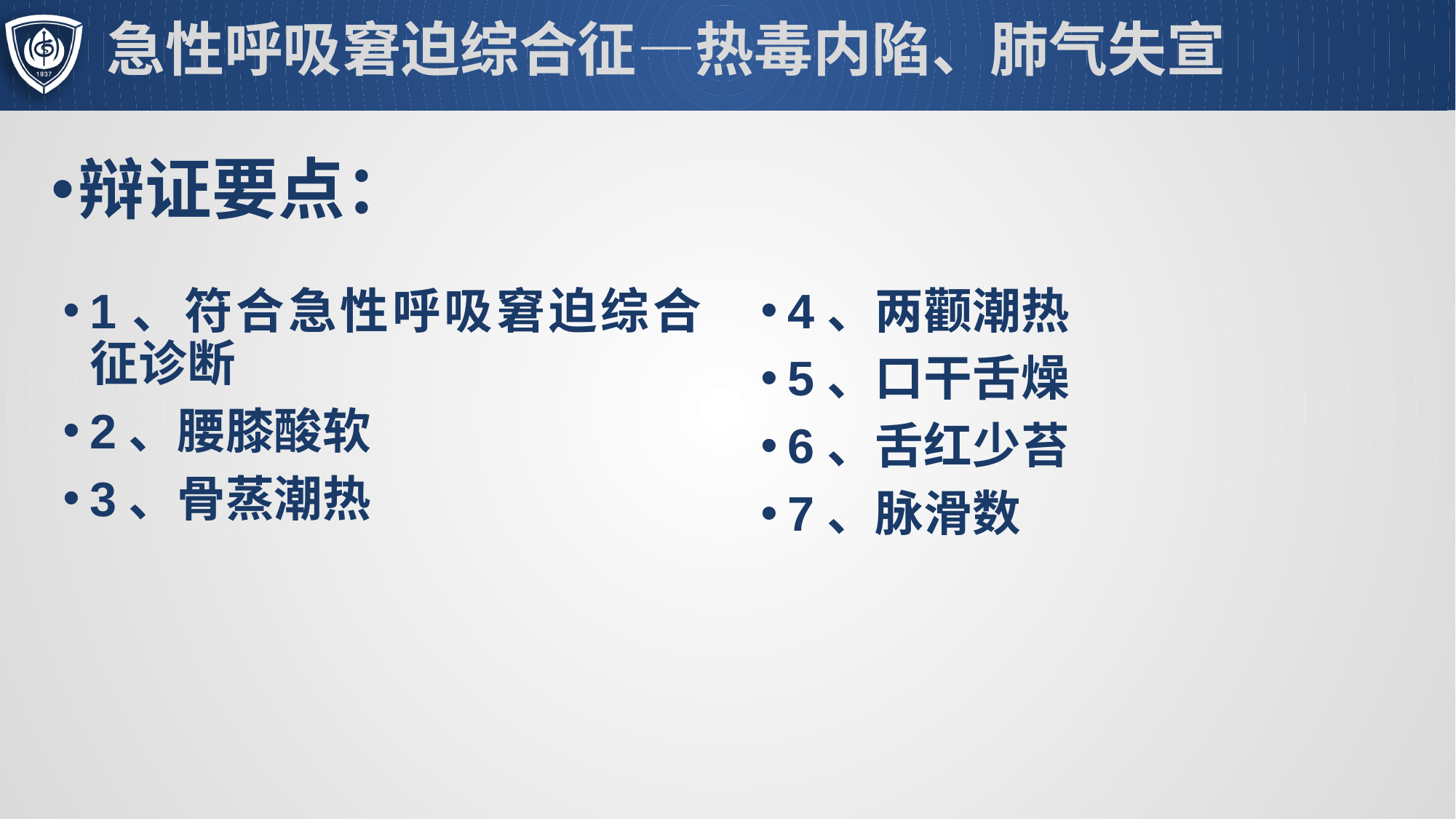

# 急性呼吸窘迫综合征—热毒内陷、肺气失宣
辩证要点：

4、两颧潮热
5、口干舌燥
6、舌红少苔
7、脉滑数
1、符合急性呼吸窘迫综合征诊断
2、腰膝酸软
3、骨蒸潮热